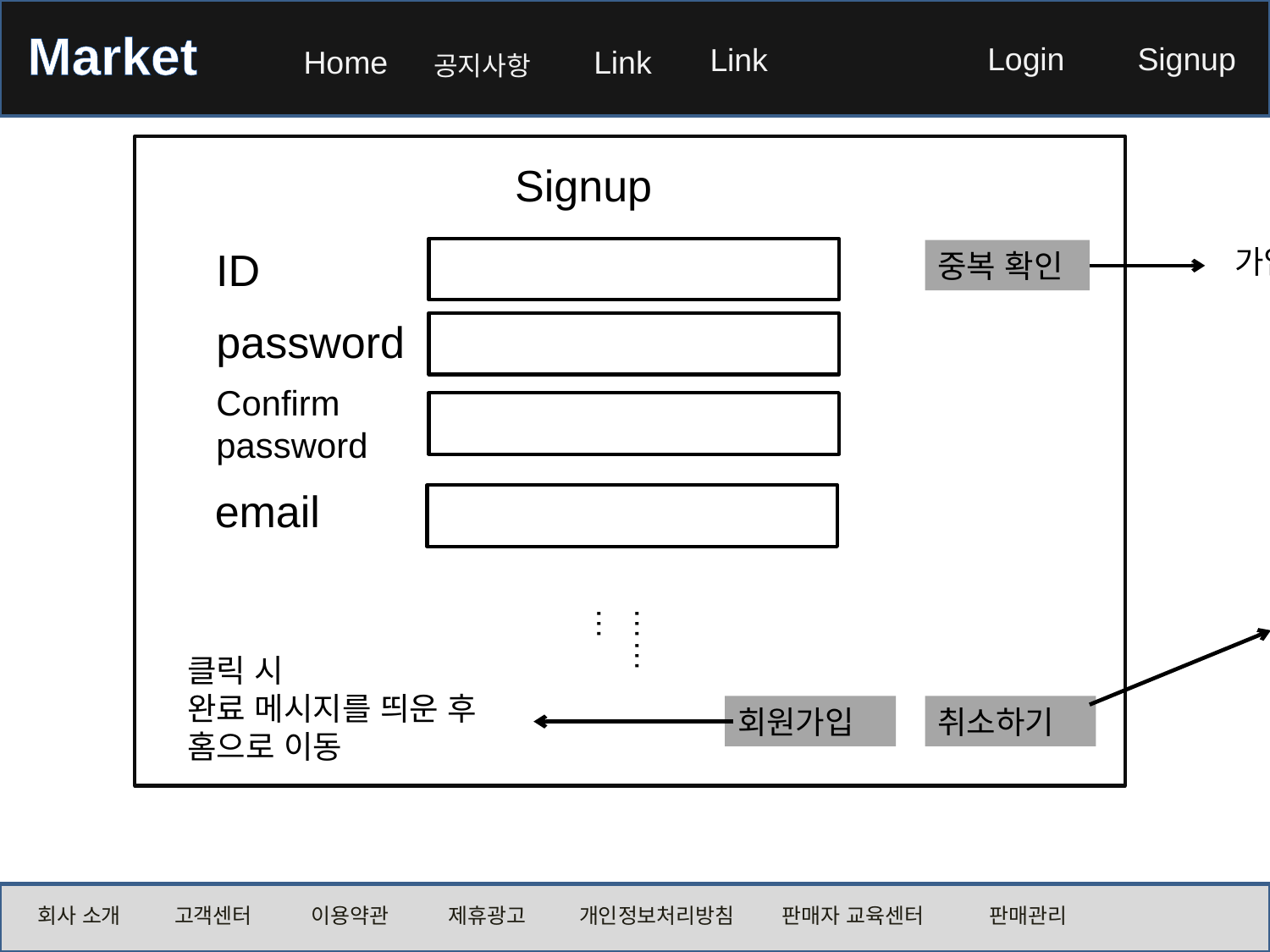

Signup 버튼 클릭 시
Market
Login
Signup
Link
Home
Link
공지사항

Signup
ID
가입된 ID인지 ajax로 확인

중복 확인
password

Confirm
password

email

클릭 시
홈으로 이동
………
클릭 시
완료 메시지를 띄운 후
홈으로 이동
회원가입
취소하기

회사 소개         고객센터          이용약관          제휴광고         개인정보처리방침        판매자 교육센터           판매관리